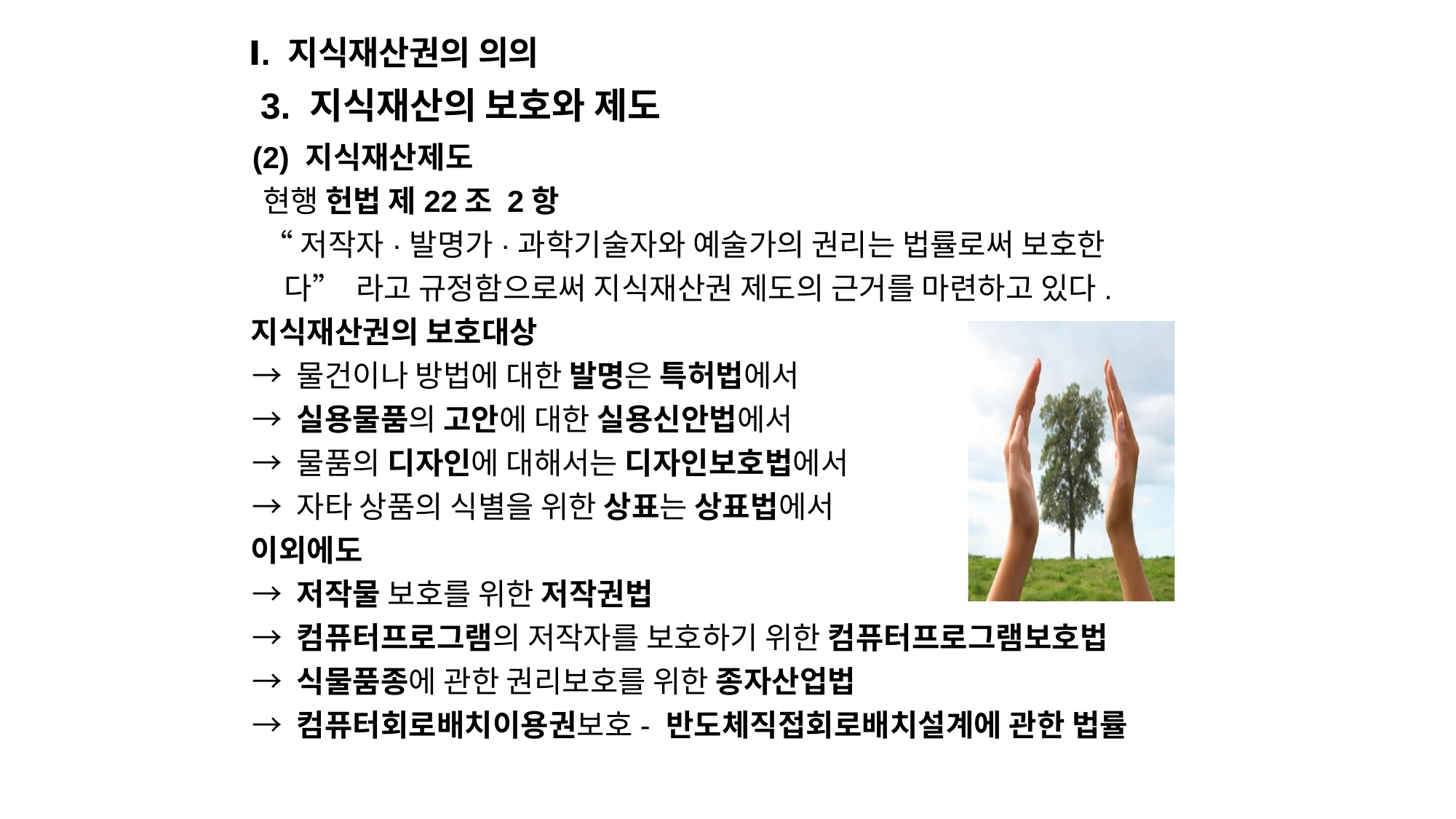

# Ⅰ. 지식재산권의 의의
3. 지식재산의 보호와 제도
(2) 지식재산제도
현행 헌법 제22조 2항
“저작자·발명가·과학기술자와 예술가의 권리는 법률로써 보호한다”  라고 규정함으로써 지식재산권 제도의 근거를 마련하고 있다.
지식재산권의 보호대상
→ 물건이나 방법에 대한 발명은 특허법에서
→ 실용물품의 고안에 대한 실용신안법에서
→ 물품의 디자인에 대해서는 디자인보호법에서
→ 자타 상품의 식별을 위한 상표는 상표법에서
이외에도
→ 저작물 보호를 위한 저작권법
→ 컴퓨터프로그램의 저작자를 보호하기 위한 컴퓨터프로그램보호법
→ 식물품종에 관한 권리보호를 위한 종자산업법
→ 컴퓨터회로배치이용권보호- 반도체직접회로배치설계에 관한 법률